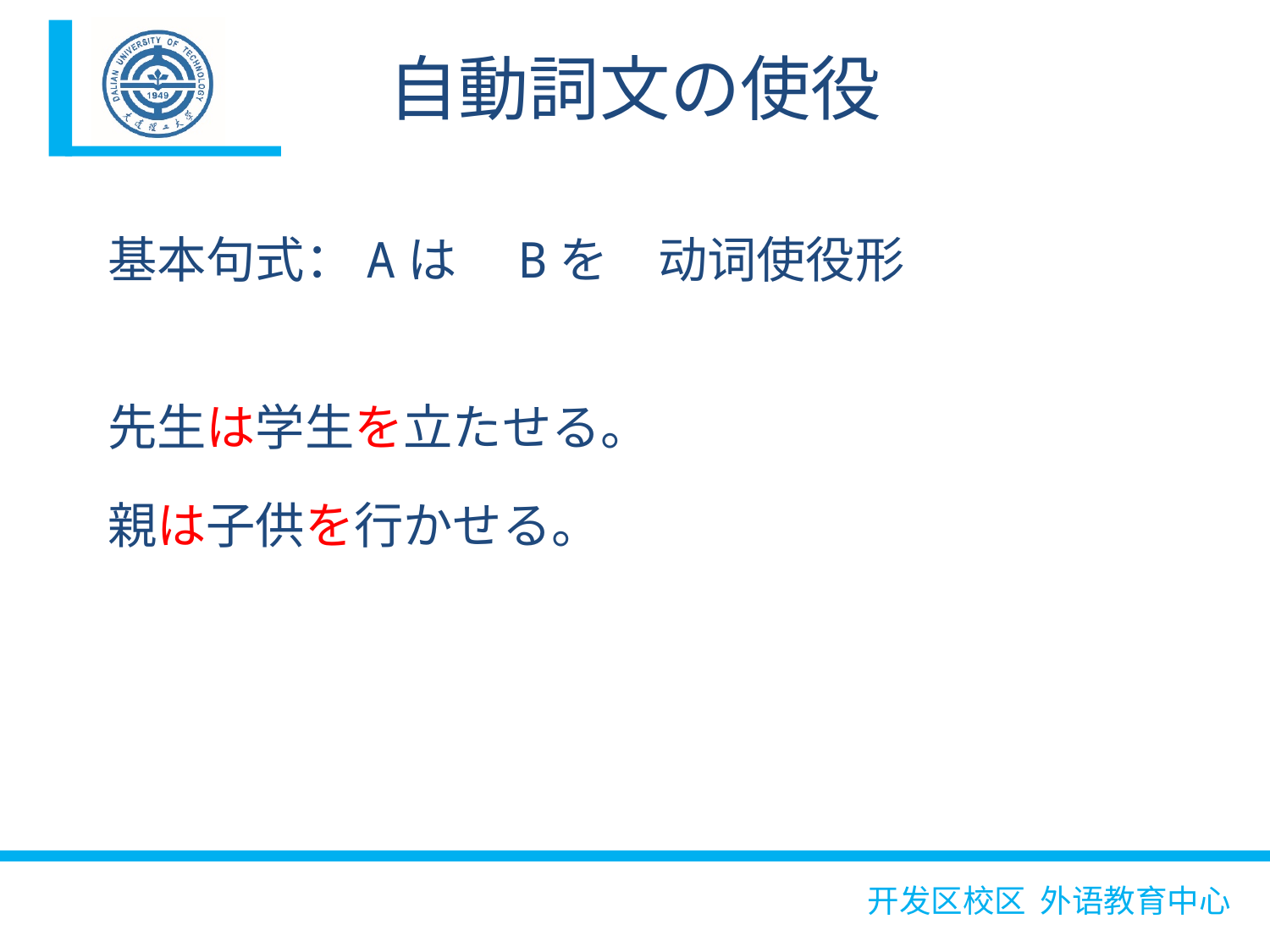

自動詞文の使役
基本句式：Aは　Bを　动词使役形

先生は学生を立たせる。
親は子供を行かせる。